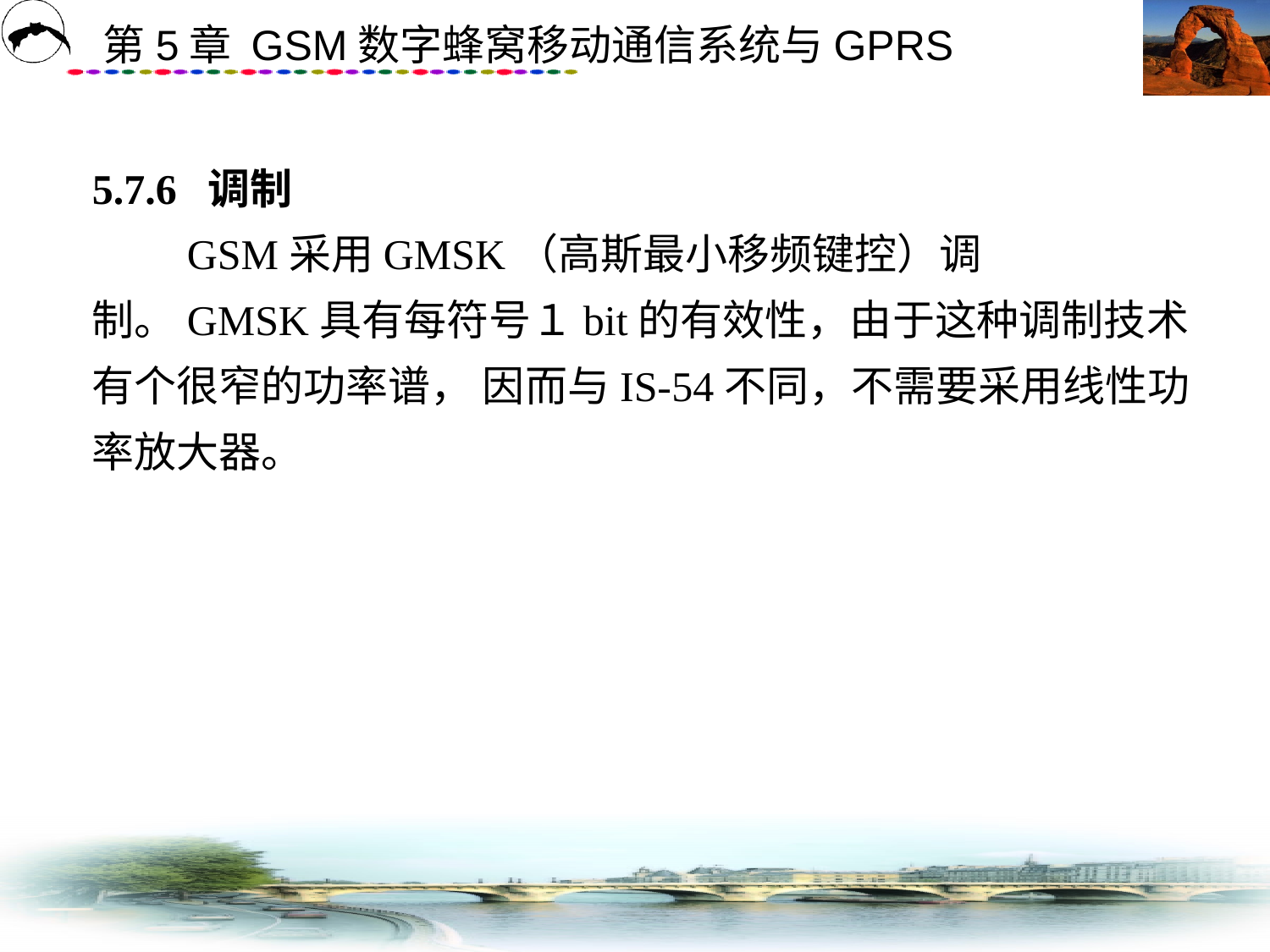

# 5.7.6  调制 　　GSM采用GMSK（高斯最小移频键控）调制。GMSK具有每符号１bit的有效性，由于这种调制技术有个很窄的功率谱， 因而与IS-54不同，不需要采用线性功率放大器。